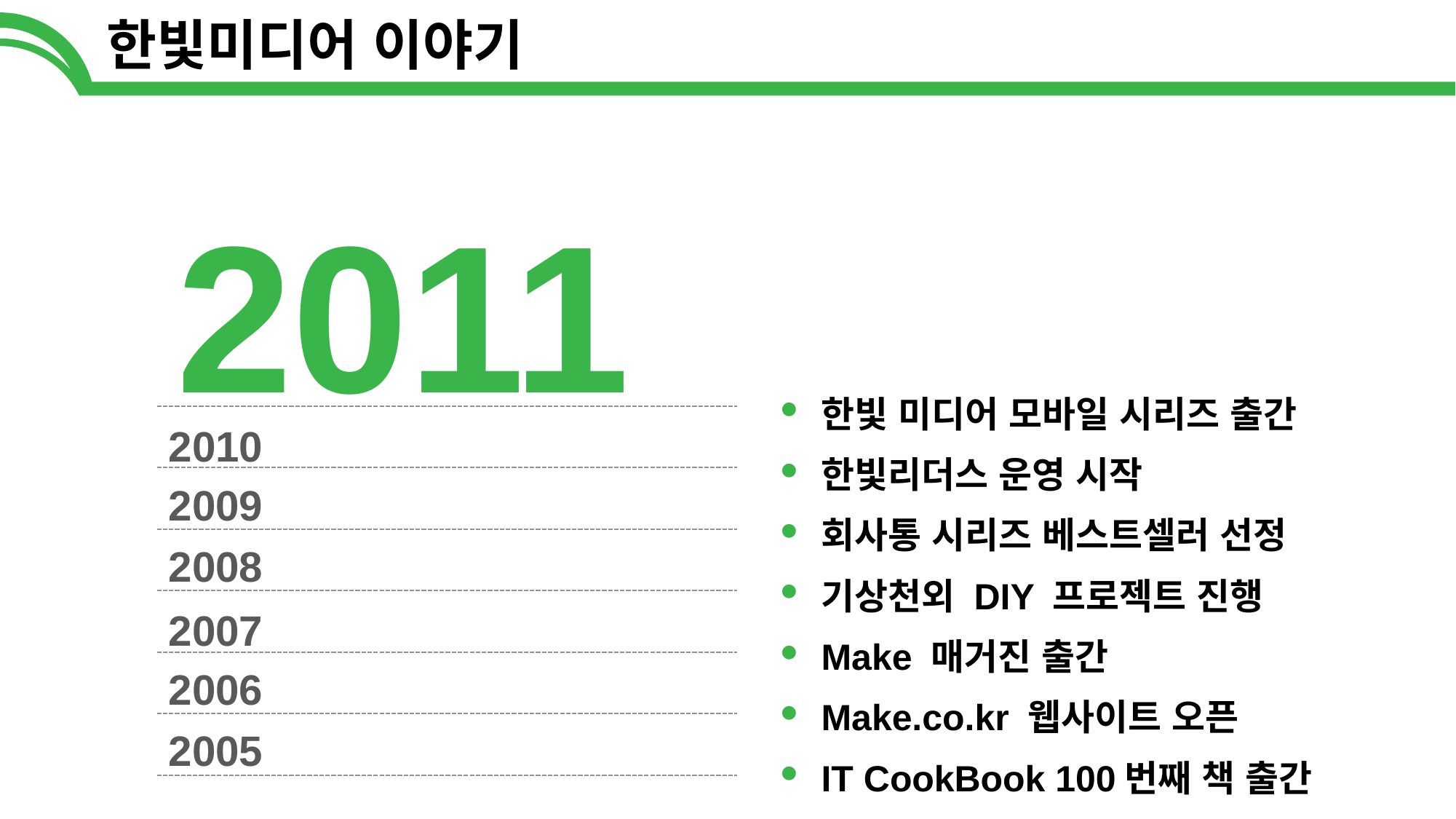

# 한빛미디어 이야기
2011
한빛 미디어 모바일 시리즈 출간
한빛리더스 운영 시작
회사통 시리즈 베스트셀러 선정
기상천외 DIY 프로젝트 진행
Make 매거진 출간
Make.co.kr 웹사이트 오픈
IT CookBook 100번째 책 출간
2010
2009
2008
2007
2006
2005